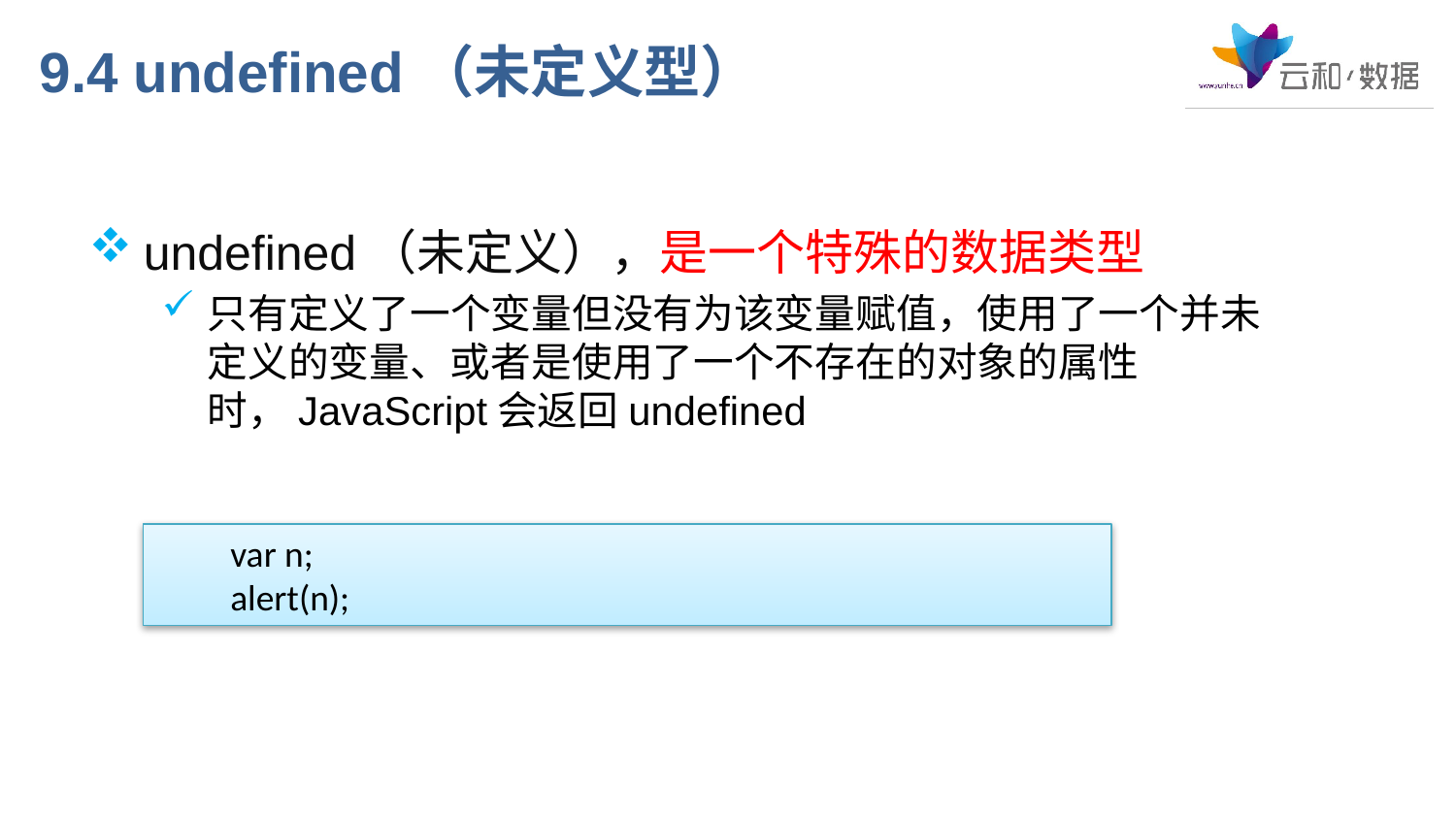

# 9.4 undefined（未定义型）
undefined（未定义），是一个特殊的数据类型
只有定义了一个变量但没有为该变量赋值，使用了一个并未定义的变量、或者是使用了一个不存在的对象的属性时，JavaScript会返回undefined

var n;
alert(n);
19